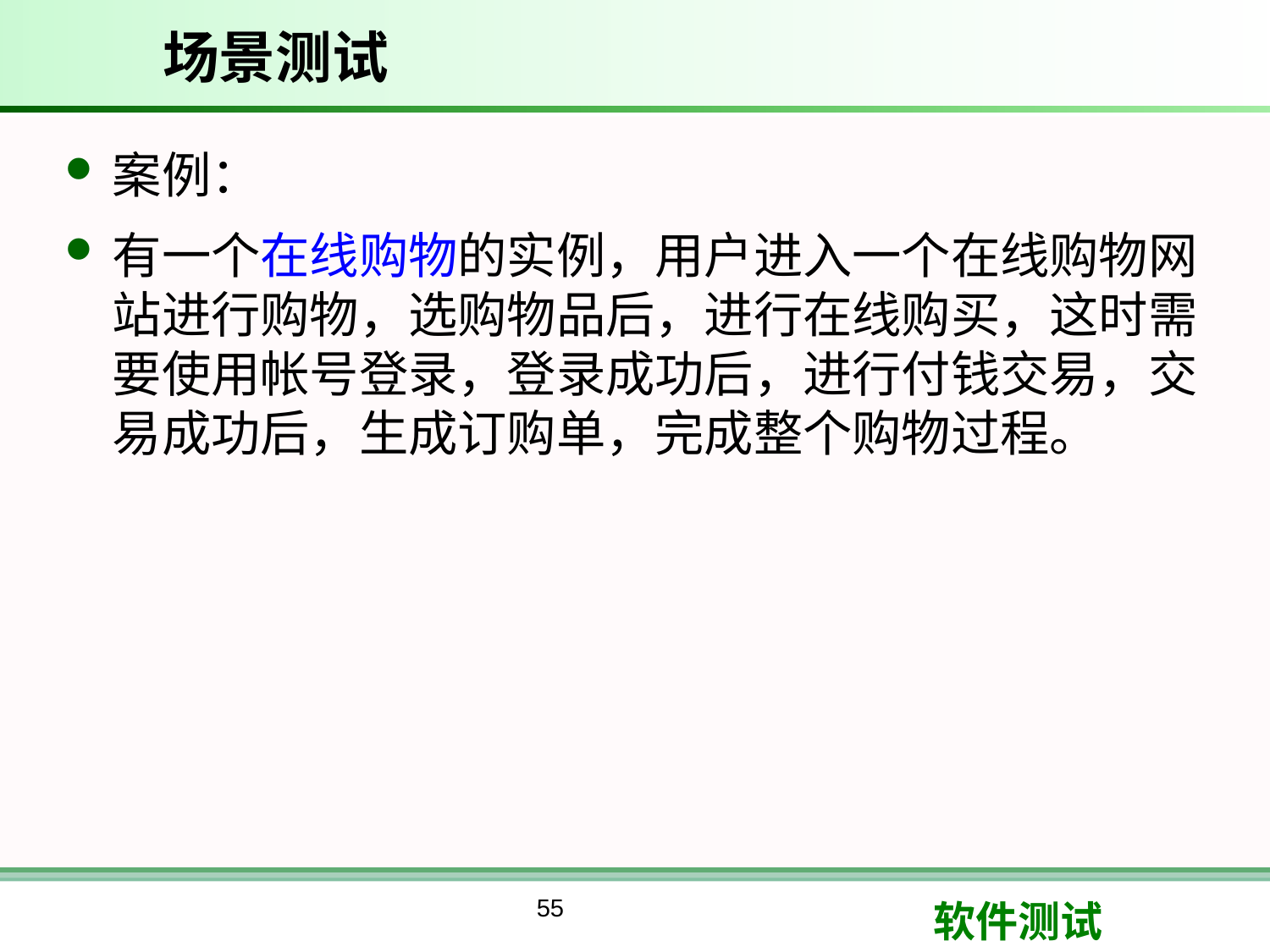

# 场景测试
案例：
有一个在线购物的实例，用户进入一个在线购物网站进行购物，选购物品后，进行在线购买，这时需要使用帐号登录，登录成功后，进行付钱交易，交易成功后，生成订购单，完成整个购物过程。
55